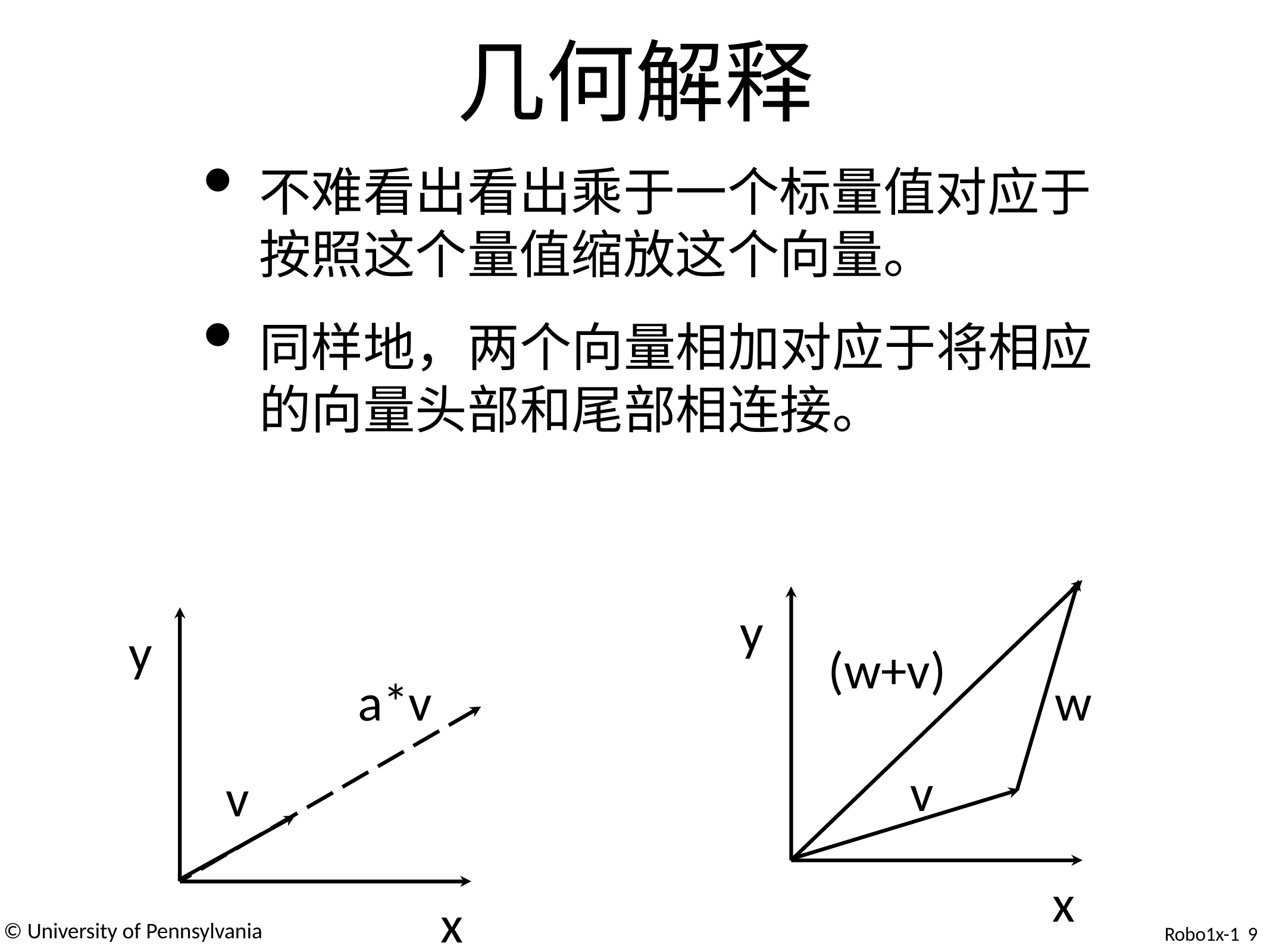

# 几何解释
不难看出看出乘于一个标量值对应于按照这个量值缩放这个向量。
同样地，两个向量相加对应于将相应的向量头部和尾部相连接。

y

y
(w+v)
a*v
w

v
v

x

x
© University of Pennsylvania
Robo1x-1 9